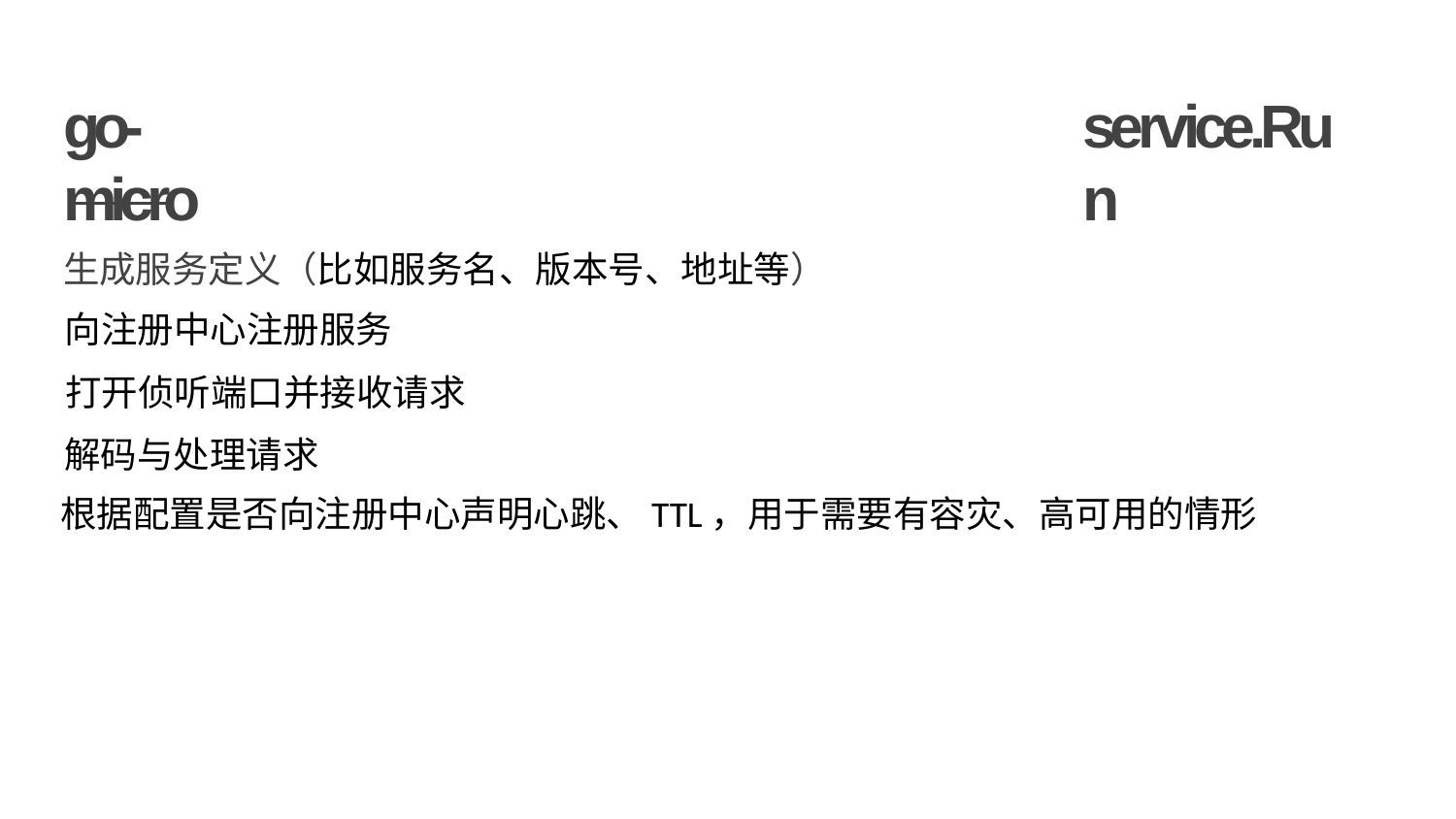

# go-micro
service.Run
生成服务定义（比如服务名、版本号、地址等）
向注册中心注册服务
打开侦听端口并接收请求
解码与处理请求
根据配置是否向注册中心声明心跳、TTL，用于需要有容灾、高可用的情形